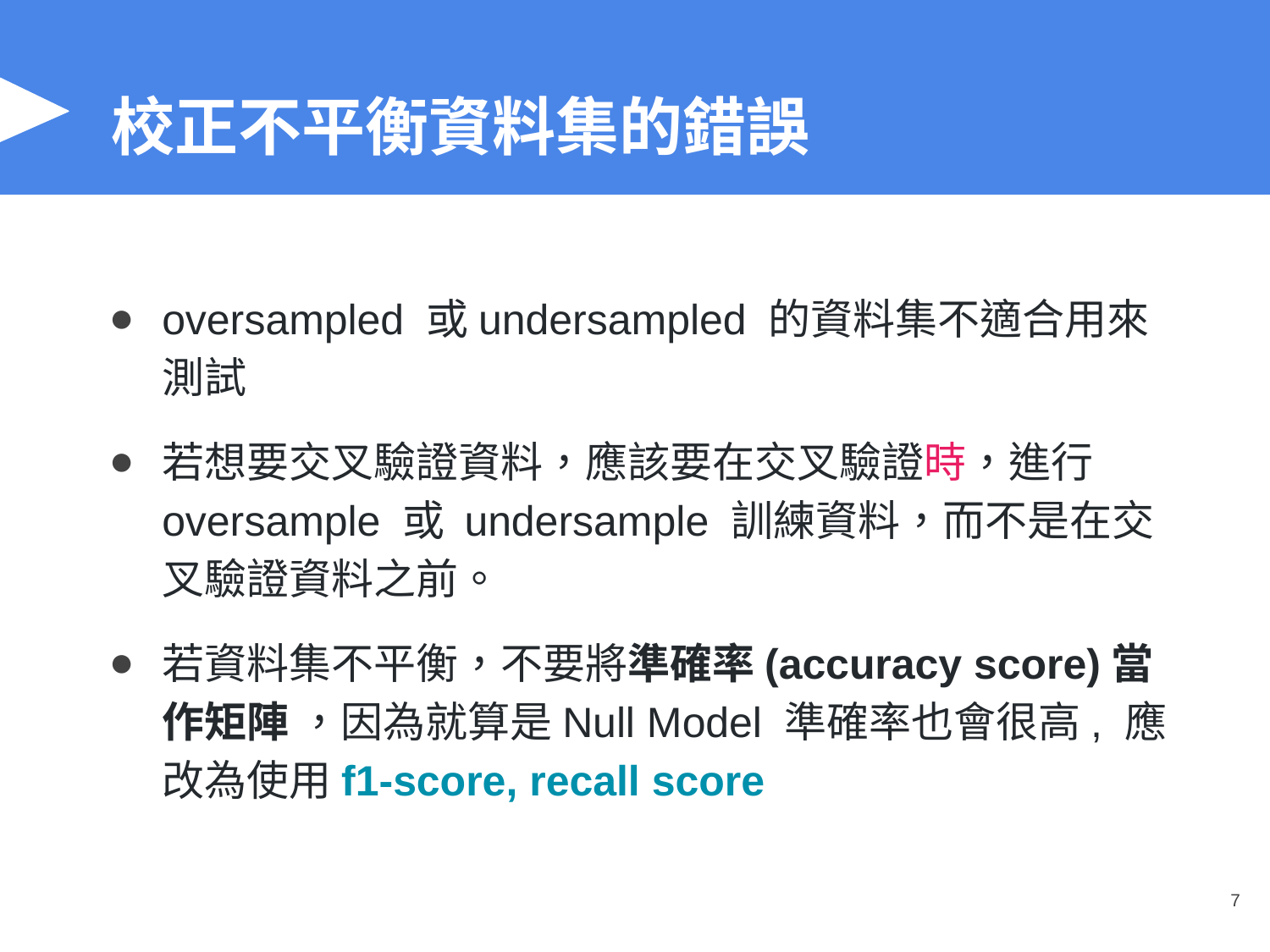

# 校正不平衡資料集的錯誤
oversampled 或undersampled 的資料集不適合用來測試
若想要交叉驗證資料，應該要在交叉驗證時，進行oversample 或 undersample 訓練資料，而不是在交叉驗證資料之前。
若資料集不平衡，不要將準確率(accuracy score)當作矩陣 ，因為就算是Null Model 準確率也會很高, 應改為使用f1-score, recall score
7